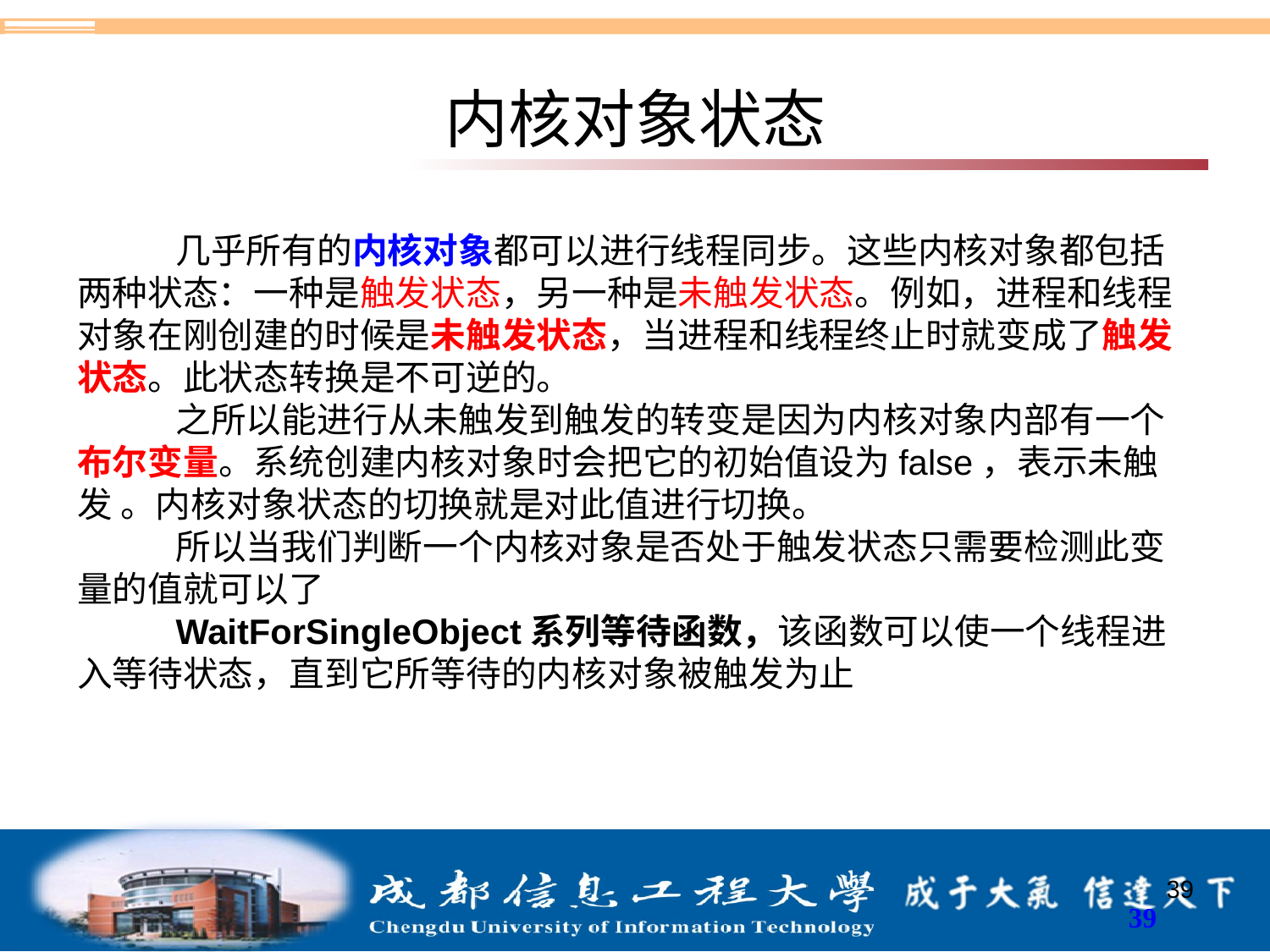

# 内核对象状态
几乎所有的内核对象都可以进行线程同步。这些内核对象都包括两种状态：一种是触发状态，另一种是未触发状态。例如，进程和线程对象在刚创建的时候是未触发状态，当进程和线程终止时就变成了触发状态。此状态转换是不可逆的。
之所以能进行从未触发到触发的转变是因为内核对象内部有一个布尔变量。系统创建内核对象时会把它的初始值设为false，表示未触发 。内核对象状态的切换就是对此值进行切换。
所以当我们判断一个内核对象是否处于触发状态只需要检测此变量的值就可以了
WaitForSingleObject系列等待函数，该函数可以使一个线程进入等待状态，直到它所等待的内核对象被触发为止